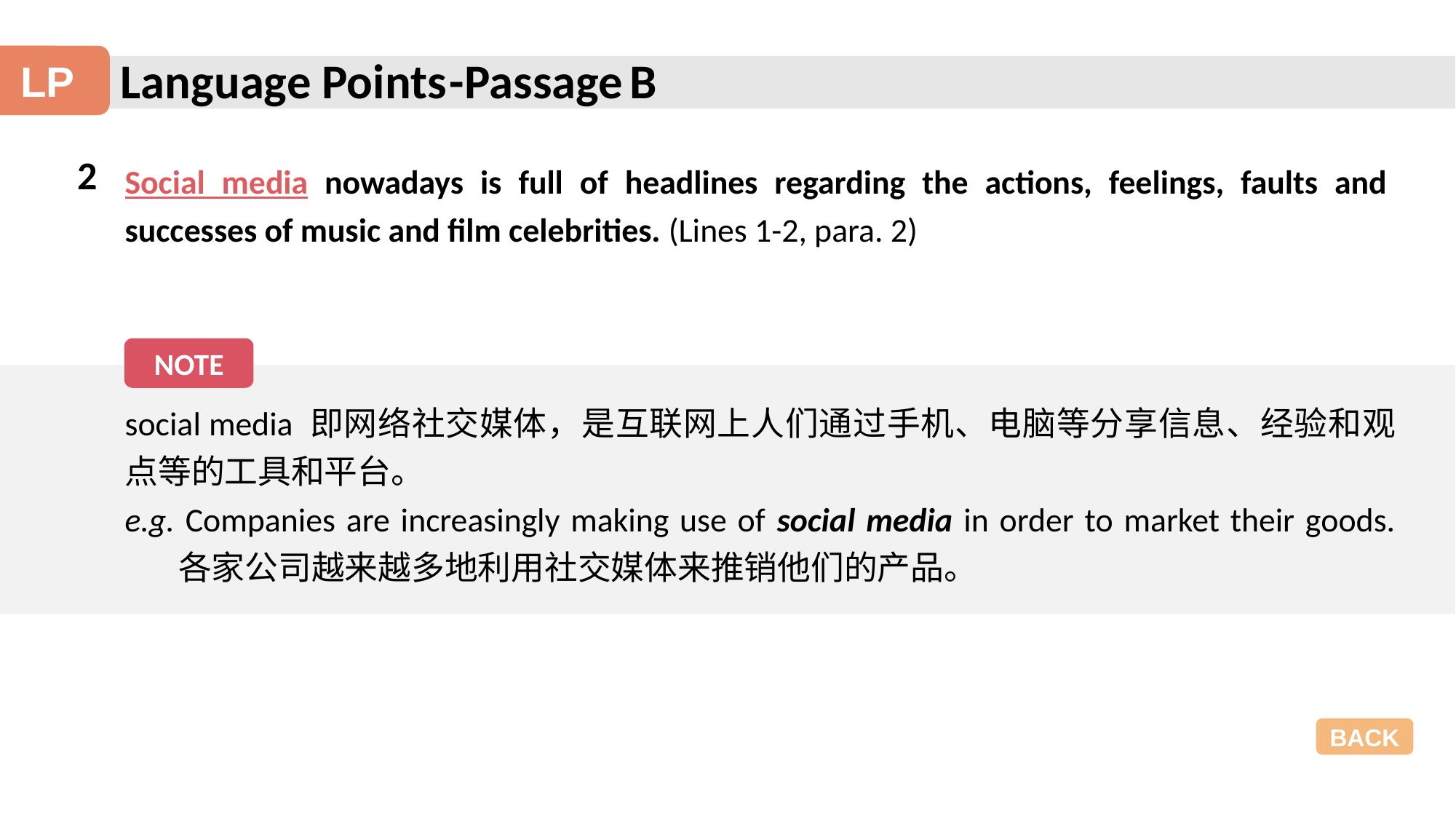

Language Points
-Passage B
LP

2
Social media nowadays is full of headlines regarding the actions, feelings, faults and successes of music and film celebrities. (Lines 1-2, para. 2)
NOTE

social media 即网络社交媒体，是互联网上人们通过手机、电脑等分享信息、经验和观点等的工具和平台。
e.g. Companies are increasingly making use of social media in order to market their goods. 各家公司越来越多地利用社交媒体来推销他们的产品。
BACK